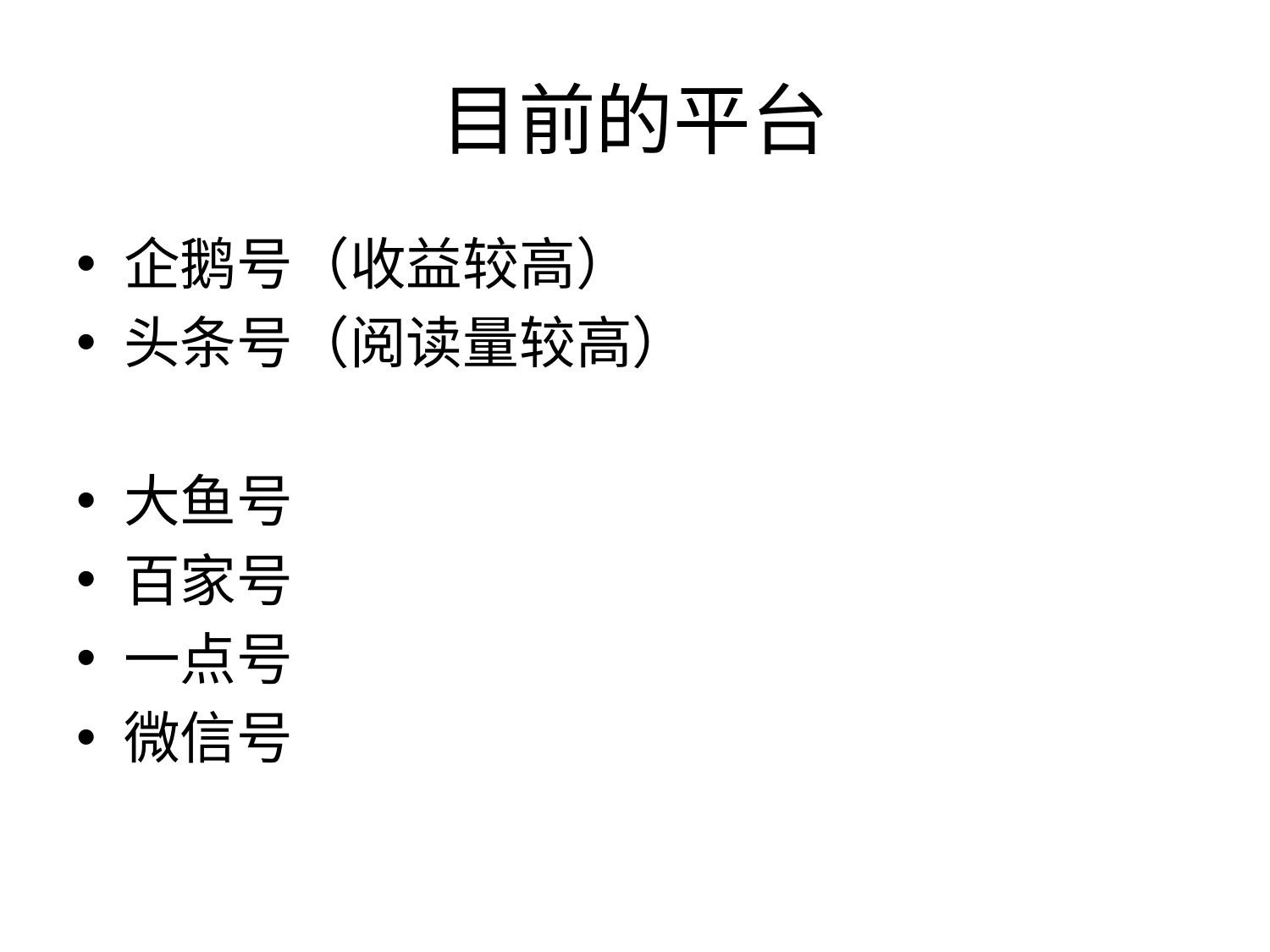

# 目前的平台
企鹅号（收益较高）
头条号（阅读量较高）

大鱼号
百家号
一点号
微信号